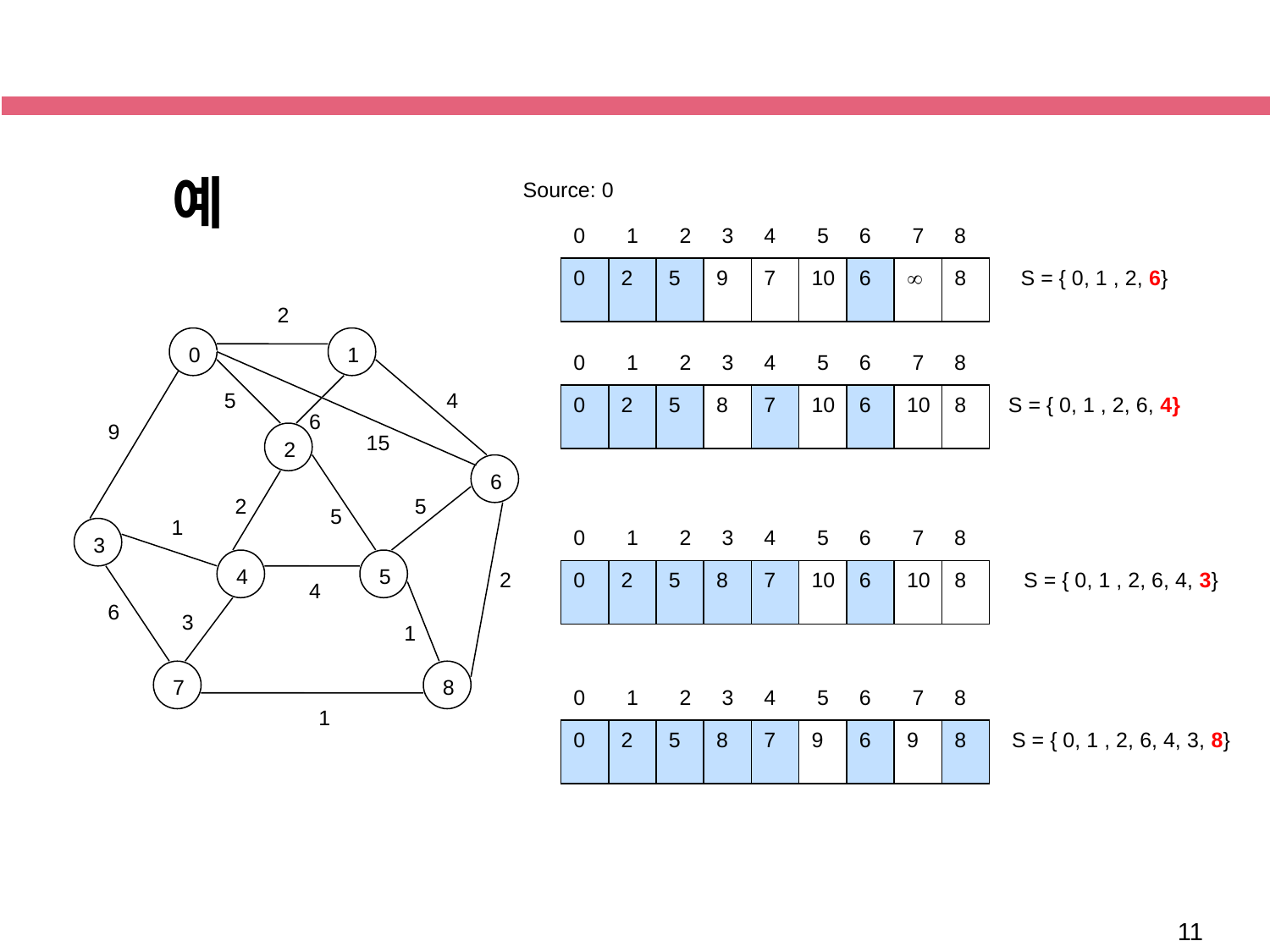

# 예
Source: 0
0
1
2
3
4
5
6
7
8
0
2
5
9
7
10
6
∞
8
S = { 0, 1 , 2, 6}
2
0
1

5
4
6
9
2
15

6

2

5
5

1
3

4
5
2

4

6

3
1
7
8

0
1
2
3
4
5
6
7
8

0
2
5
8
7
10
6
10
8
S = { 0, 1 , 2, 6, 4}
0
1
2
3
4
5
6
7
8
0
2
5
8
7
10
6
10
8
S = { 0, 1 , 2, 6, 4, 3}
0
1
2
3
4
5
6
7
8
1
0
2
5
8
7
9
6
9
8
S = { 0, 1 , 2, 6, 4, 3, 8}